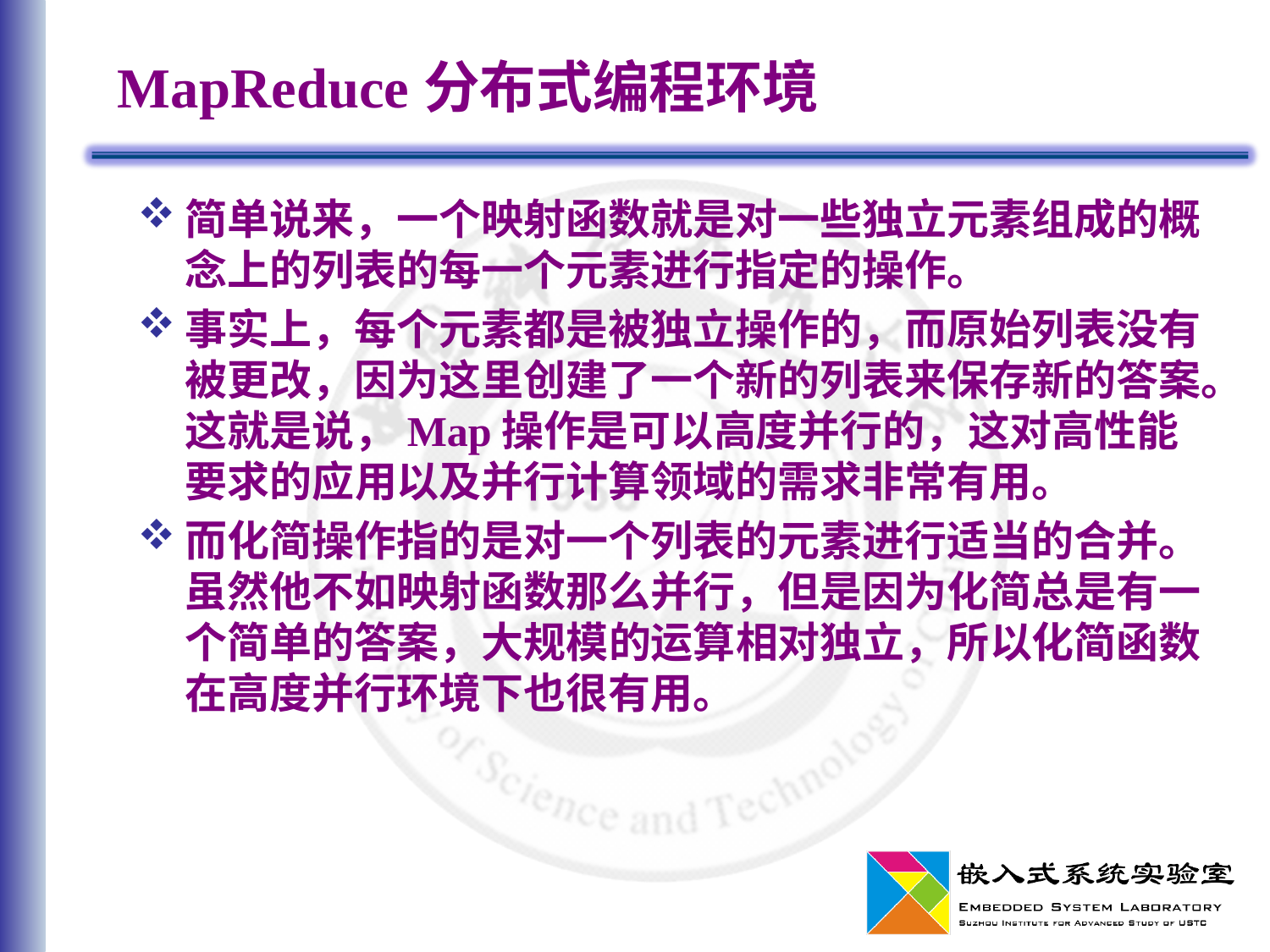

# MapReduce分布式编程环境
简单说来，一个映射函数就是对一些独立元素组成的概念上的列表的每一个元素进行指定的操作。
事实上，每个元素都是被独立操作的，而原始列表没有被更改，因为这里创建了一个新的列表来保存新的答案。这就是说，Map操作是可以高度并行的，这对高性能要求的应用以及并行计算领域的需求非常有用。
而化简操作指的是对一个列表的元素进行适当的合并。虽然他不如映射函数那么并行，但是因为化简总是有一个简单的答案，大规模的运算相对独立，所以化简函数在高度并行环境下也很有用。